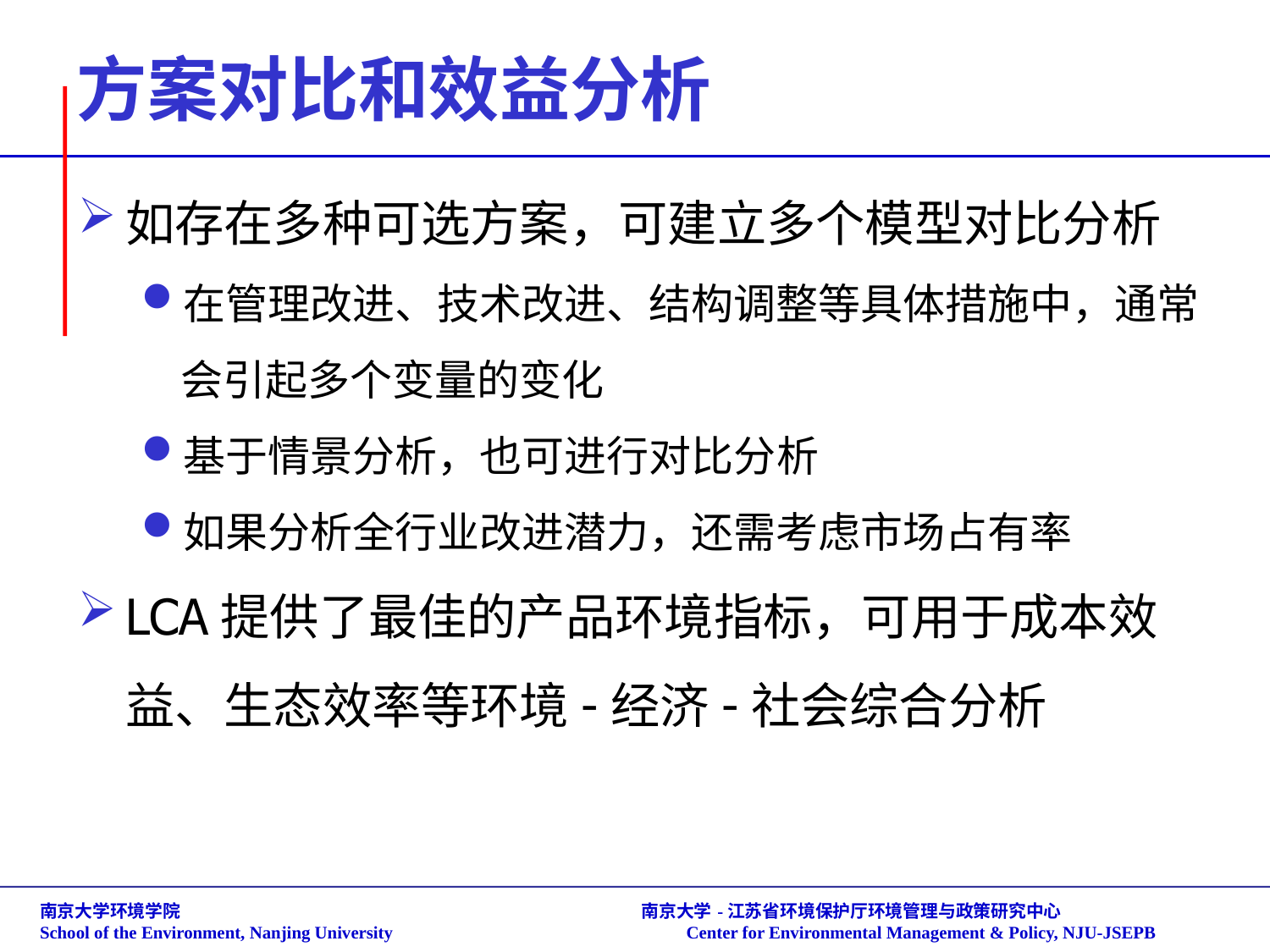

# 方案对比和效益分析
如存在多种可选方案，可建立多个模型对比分析
在管理改进、技术改进、结构调整等具体措施中，通常会引起多个变量的变化
基于情景分析，也可进行对比分析
如果分析全行业改进潜力，还需考虑市场占有率
LCA提供了最佳的产品环境指标，可用于成本效益、生态效率等环境-经济-社会综合分析